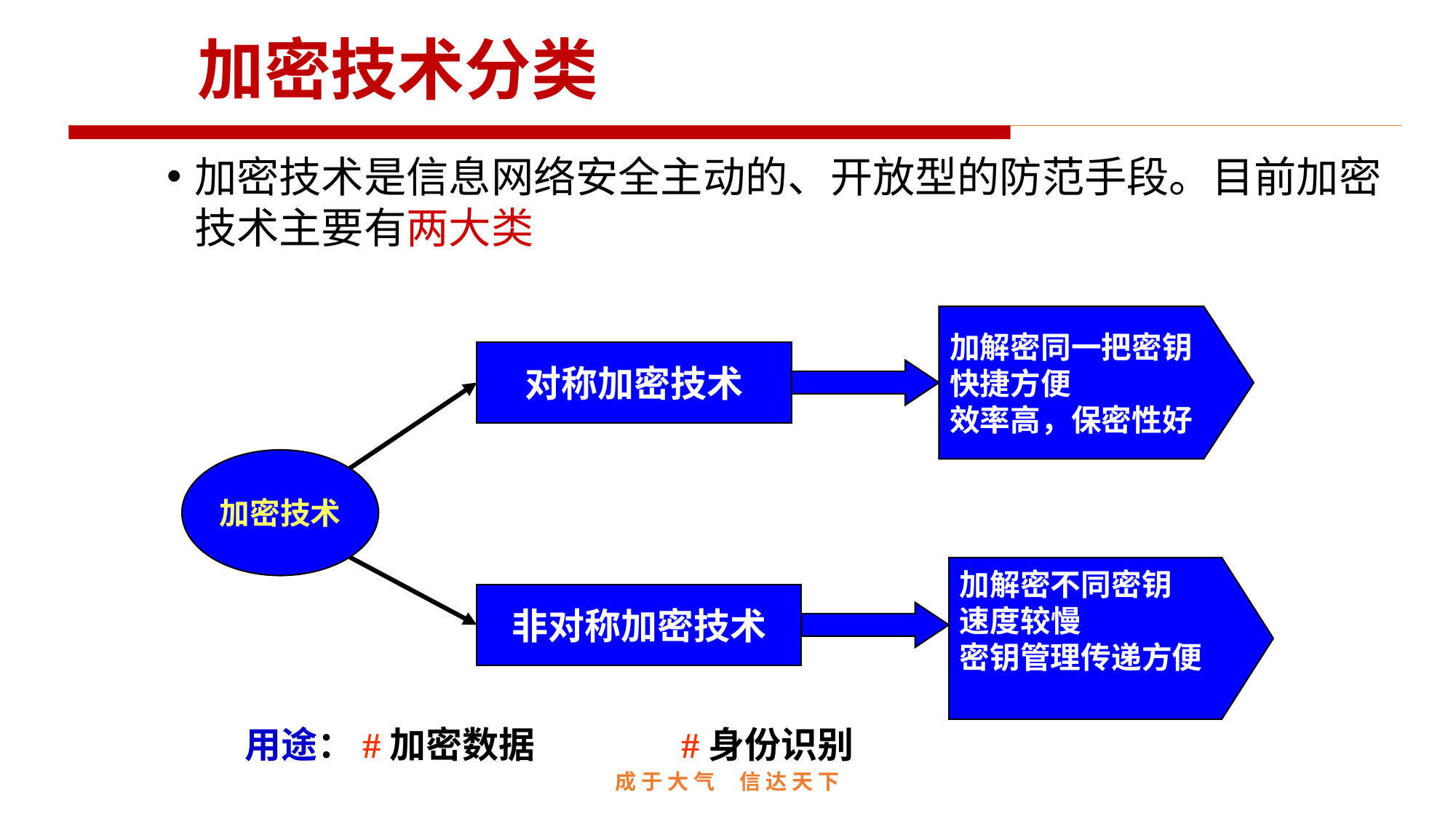

# 加密技术分类

加密技术是信息网络安全主动的、开放型的防范手段。目前加密技术主要有两大类
加解密同一把密钥
快捷方便
效率高，保密性好
对称加密技术

加密技术
加解密不同密钥
速度较慢
密钥管理传递方便

非对称加密技术

用途：#加密数据		#身份识别
成 于 大 气     信 达 天 下